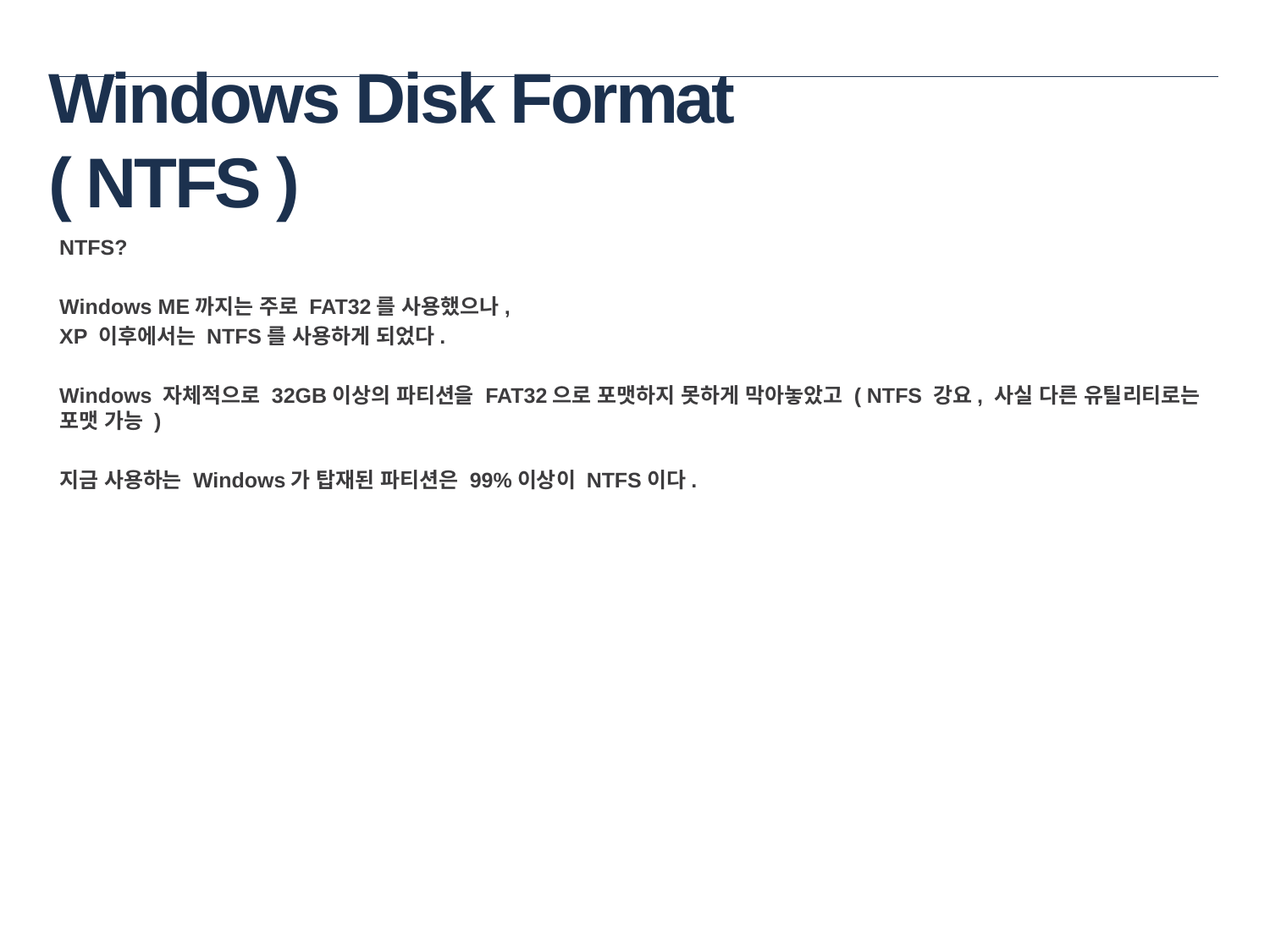

# Windows Disk Format ( NTFS )
NTFS?

Windows ME까지는 주로 FAT32를 사용했으나,
XP 이후에서는 NTFS를 사용하게 되었다.

Windows 자체적으로 32GB이상의 파티션을 FAT32으로 포맷하지 못하게 막아놓았고 ( NTFS 강요, 사실 다른 유틸리티로는 포맷 가능 )

지금 사용하는 Windows가 탑재된 파티션은 99%이상이 NTFS이다.